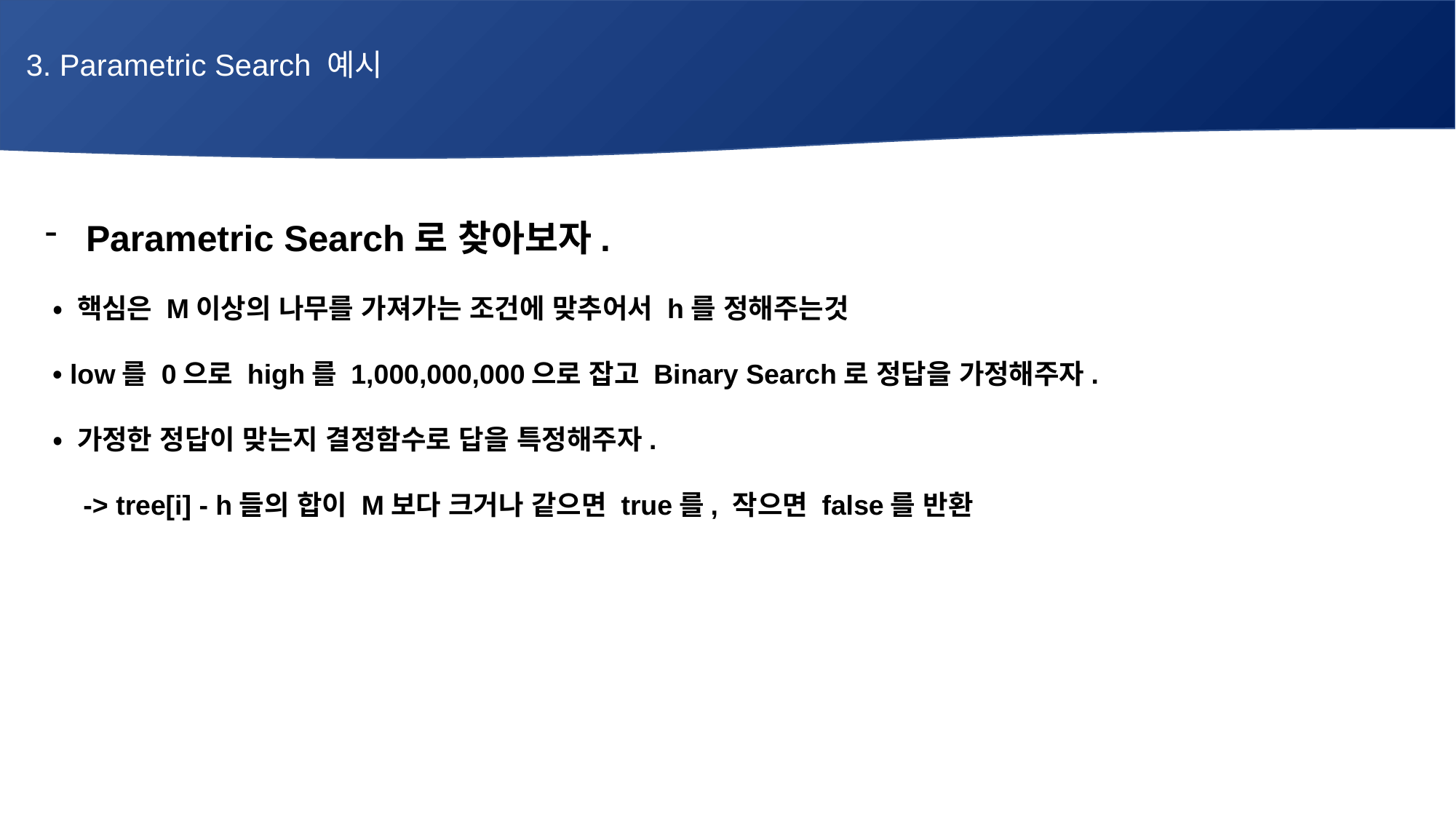

3. Parametric Search 예시
# 매주 1 과제 LV2
Parametric Search로 찾아보자.

 • 핵심은 M이상의 나무를 가져가는 조건에 맞추어서 h를 정해주는것

 • low를 0으로 high를 1,000,000,000으로 잡고 Binary Search로 정답을 가정해주자.

 • 가정한 정답이 맞는지 결정함수로 답을 특정해주자.

     -> tree[i] - h들의 합이 M보다 크거나 같으면 true를, 작으면 false를 반환